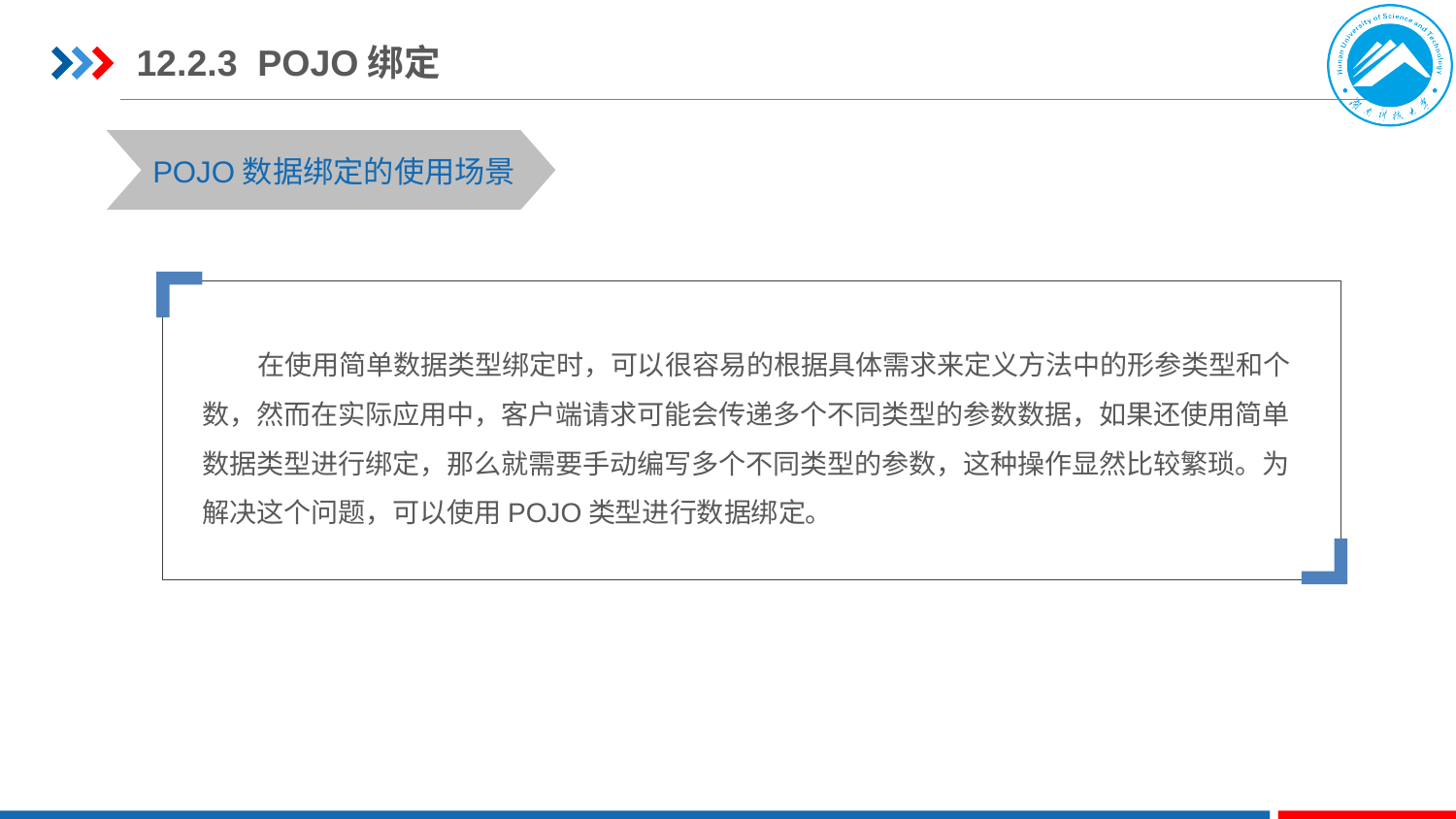

12.2.3  POJO绑定

POJO数据绑定的使用场景

        在使用简单数据类型绑定时，可以很容易的根据具体需求来定义方法中的形参类型和个数，然而在实际应用中，客户端请求可能会传递多个不同类型的参数数据，如果还使用简单数据类型进行绑定，那么就需要手动编写多个不同类型的参数，这种操作显然比较繁琐。为解决这个问题，可以使用POJO类型进行数据绑定。